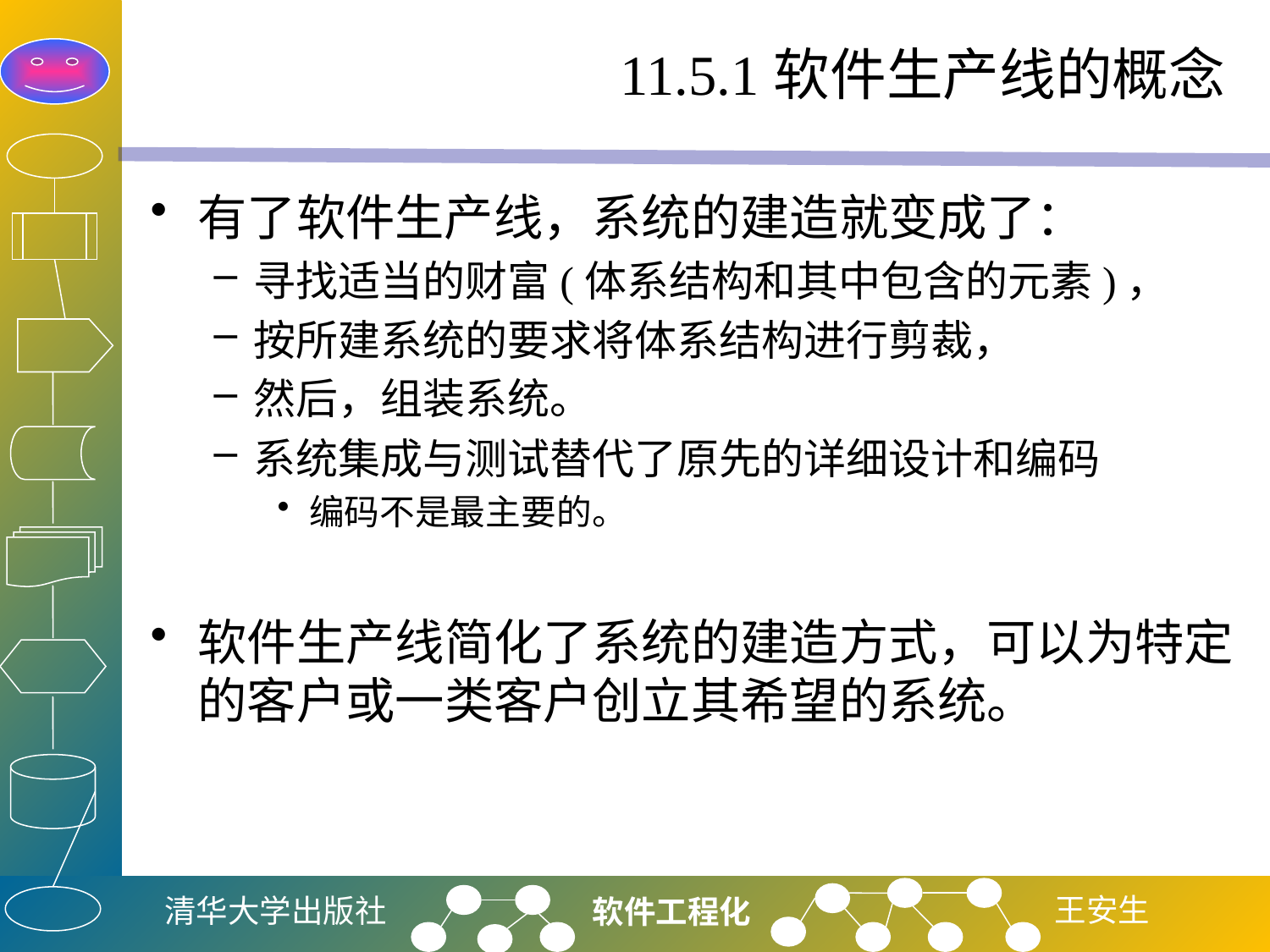

# 11.5.1软件生产线的概念
有了软件生产线，系统的建造就变成了：
寻找适当的财富(体系结构和其中包含的元素)，
按所建系统的要求将体系结构进行剪裁，
然后，组装系统。
系统集成与测试替代了原先的详细设计和编码
编码不是最主要的。

软件生产线简化了系统的建造方式，可以为特定的客户或一类客户创立其希望的系统。